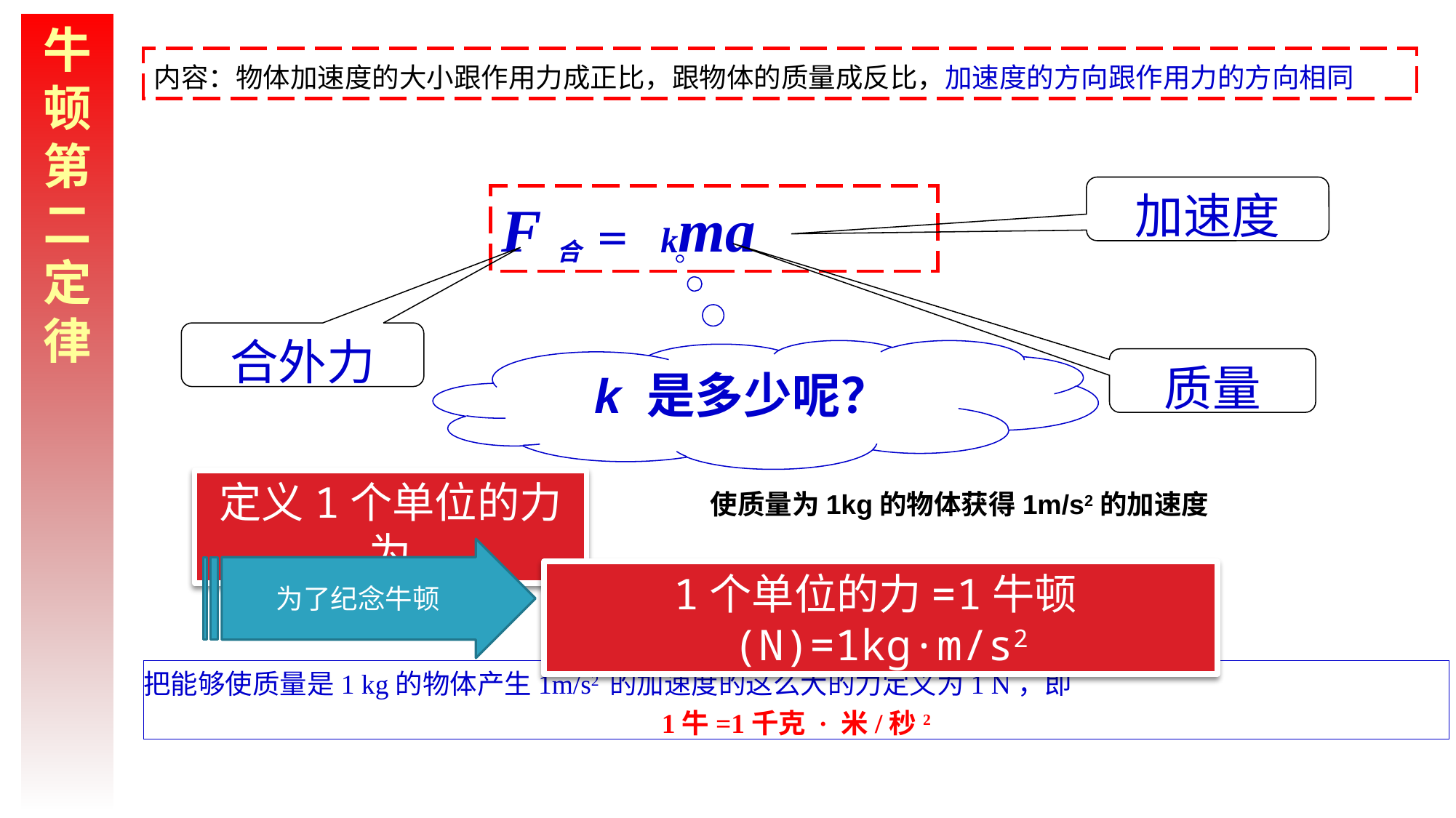

牛顿第二定律
内容：物体加速度的大小跟作用力成正比，跟物体的质量成反比，加速度的方向跟作用力的方向相同
加速度
F合 ＝  kma
合外力
k 是多少呢？

质量
定义1个单位的力为
使质量为1kg的物体获得1m/s2的加速度
为了纪念牛顿
1个单位的力=1牛顿(N)=1kg·m/s2
把能够使质量是1 kg的物体产生1m/s2 的加速度的这么大的力定义为1 N，即
1牛=1千克 · 米/秒2